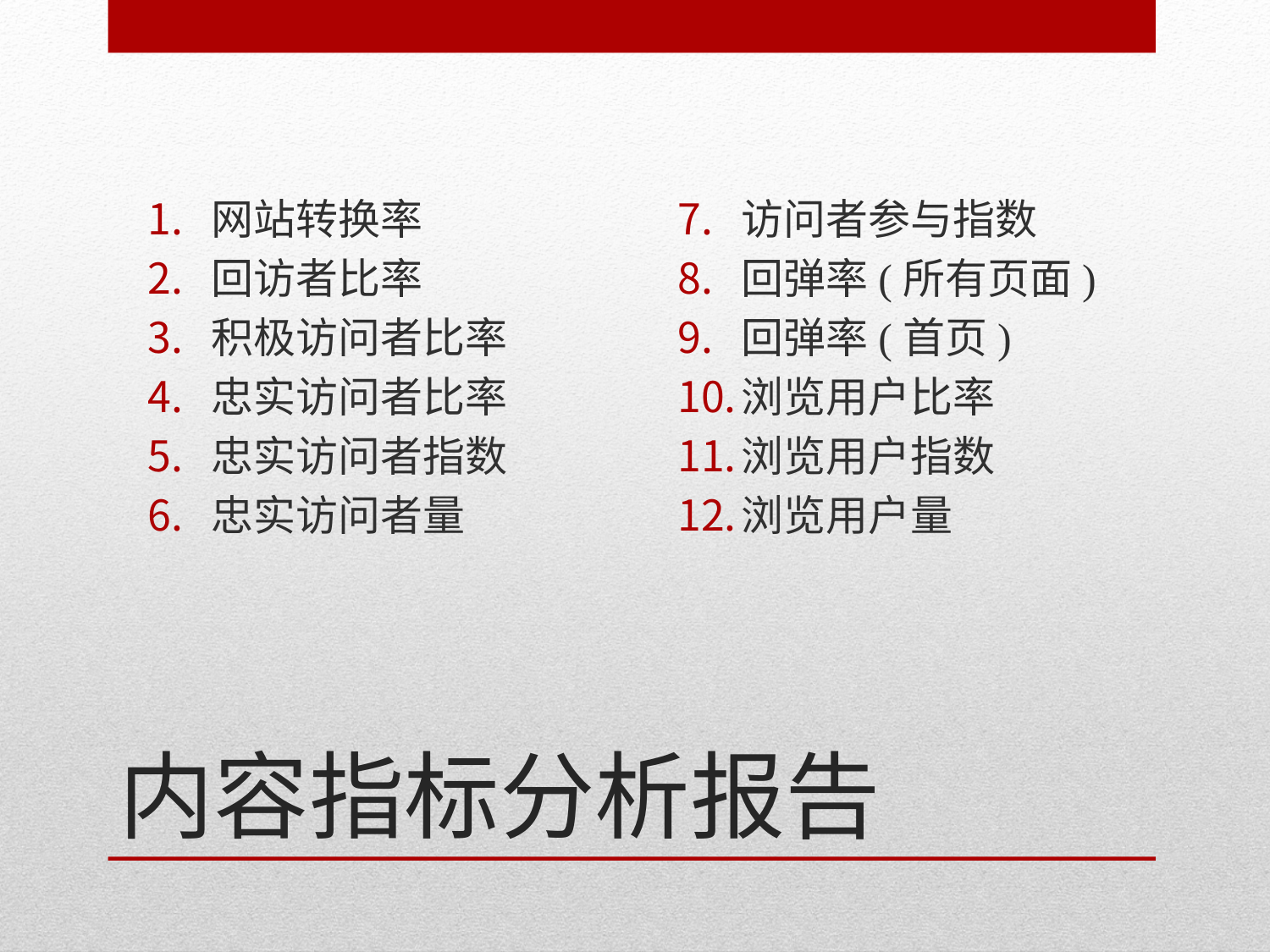

网站转换率
回访者比率
积极访问者比率
忠实访问者比率
忠实访问者指数
忠实访问者量
访问者参与指数
回弹率(所有页面)
回弹率(首页)
浏览用户比率
浏览用户指数
浏览用户量
# 内容指标分析报告